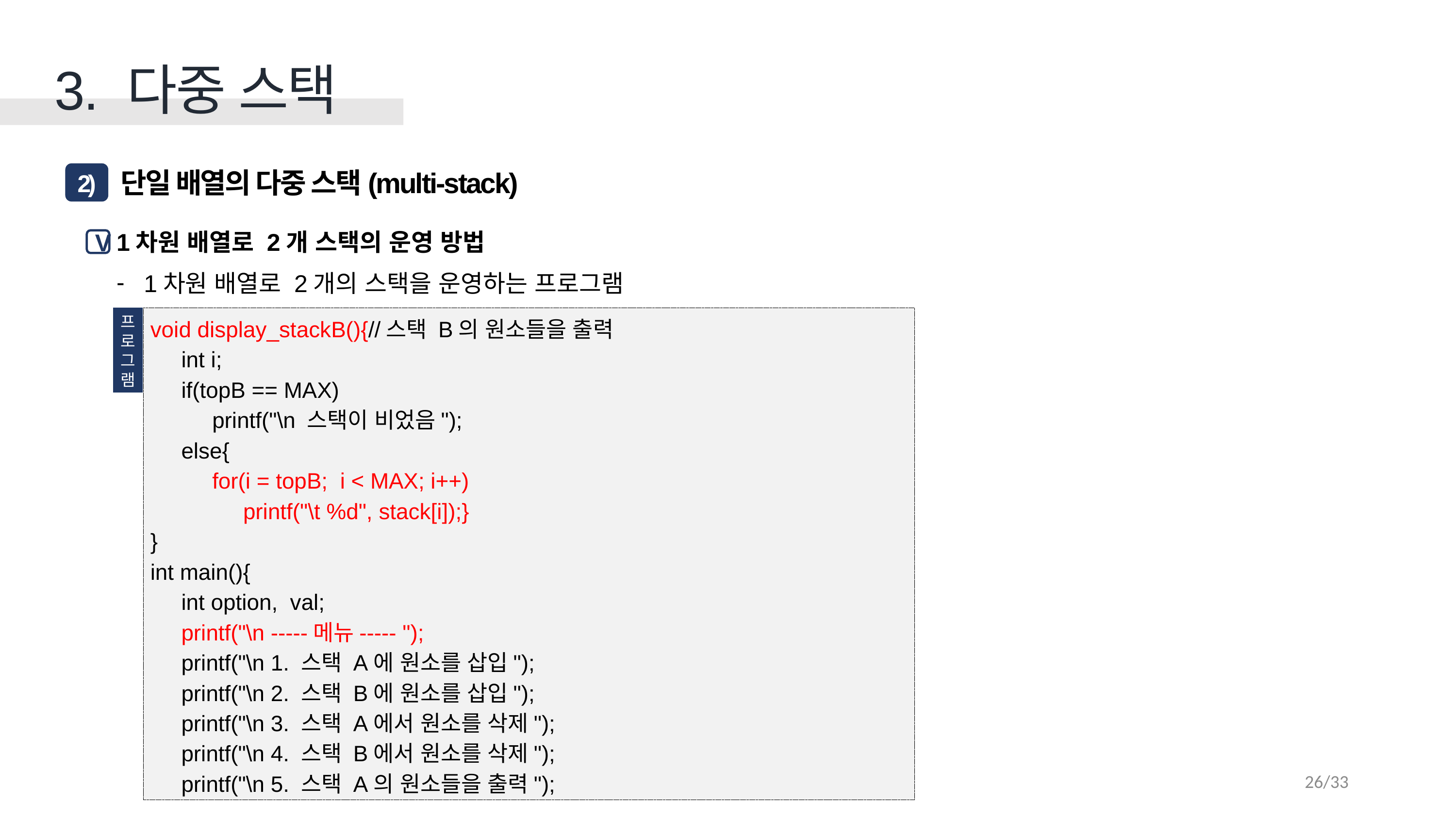

3. 다중 스택

 단일 배열의 다중 스택(multi-stack)
2)
1차원 배열로 2개 스택의 운영 방법

1차원 배열로 2개의 스택을 운영하는 프로그램
V
프
로
그
램
void display_stackB(){//스택 B의 원소들을 출력
     int i;
     if(topB == MAX)
          printf("\n 스택이 비었음");
     else{
          for(i = topB;  i < MAX; i++)
               printf("\t %d", stack[i]);}
}
int main(){
     int option,  val;
     printf("\n -----메뉴----- ");
     printf("\n 1. 스택 A에 원소를 삽입");
     printf("\n 2. 스택 B에 원소를 삽입");
     printf("\n 3. 스택 A에서 원소를 삭제");
     printf("\n 4. 스택 B에서 원소를 삭제");
     printf("\n 5. 스택 A의 원소들을 출력");
26/33